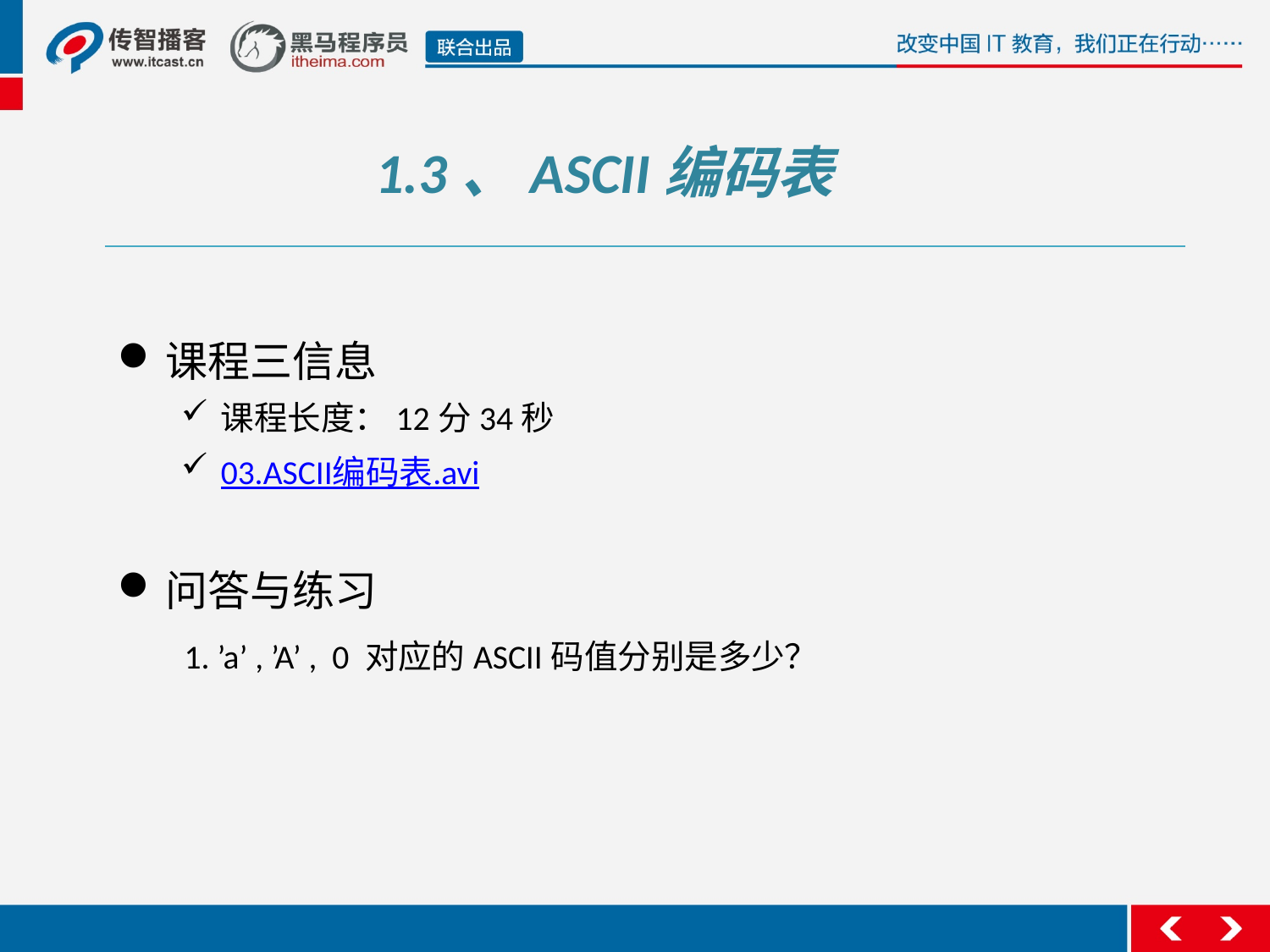

1.3、ASCII编码表

课程三信息
课程长度：12分34秒
03.ASCII编码表.avi

问答与练习
       1. ’a’ , ’A’ ,  0 对应的ASCII码值分别是多少？